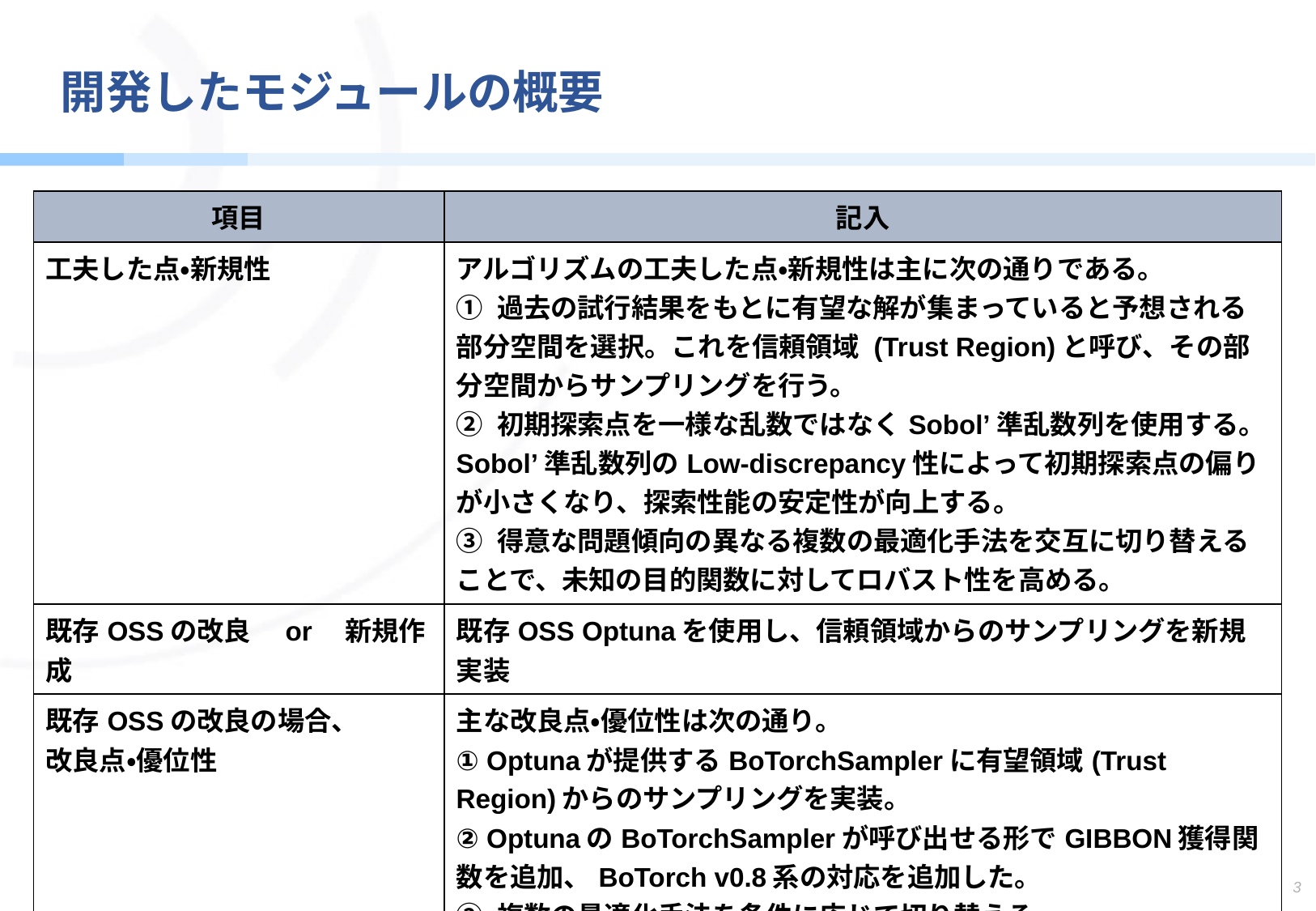

# 開発したモジュールの概要
| 項目 | 記入 |
| --- | --- |
| 工夫した点・新規性 | アルゴリズムの工夫した点・新規性は主に次の通りである。 ① 過去の試行結果をもとに有望な解が集まっていると予想される部分空間を選択。これを信頼領域 (Trust Region)と呼び、その部分空間からサンプリングを行う。 ② 初期探索点を一様な乱数ではなくSobol’準乱数列を使用する。Sobol’準乱数列のLow-discrepancy性によって初期探索点の偏りが小さくなり、探索性能の安定性が向上する。 ③ 得意な問題傾向の異なる複数の最適化手法を交互に切り替えることで、未知の目的関数に対してロバスト性を高める。 |
| 既存OSSの改良　or　新規作成 | 既存OSS Optunaを使用し、信頼領域からのサンプリングを新規実装 |
| 既存OSSの改良の場合、 改良点・優位性 | 主な改良点・優位性は次の通り。 ① Optunaが提供するBoTorchSamplerに有望領域(Trust Region)からのサンプリングを実装。 ② OptunaのBoTorchSamplerが呼び出せる形でGIBBON獲得関数を追加、BoTorch v0.8系の対応を追加した。 ② 複数の最適化手法を条件に応じて切り替えるSwitchingSamplerを新規で実装 |
3